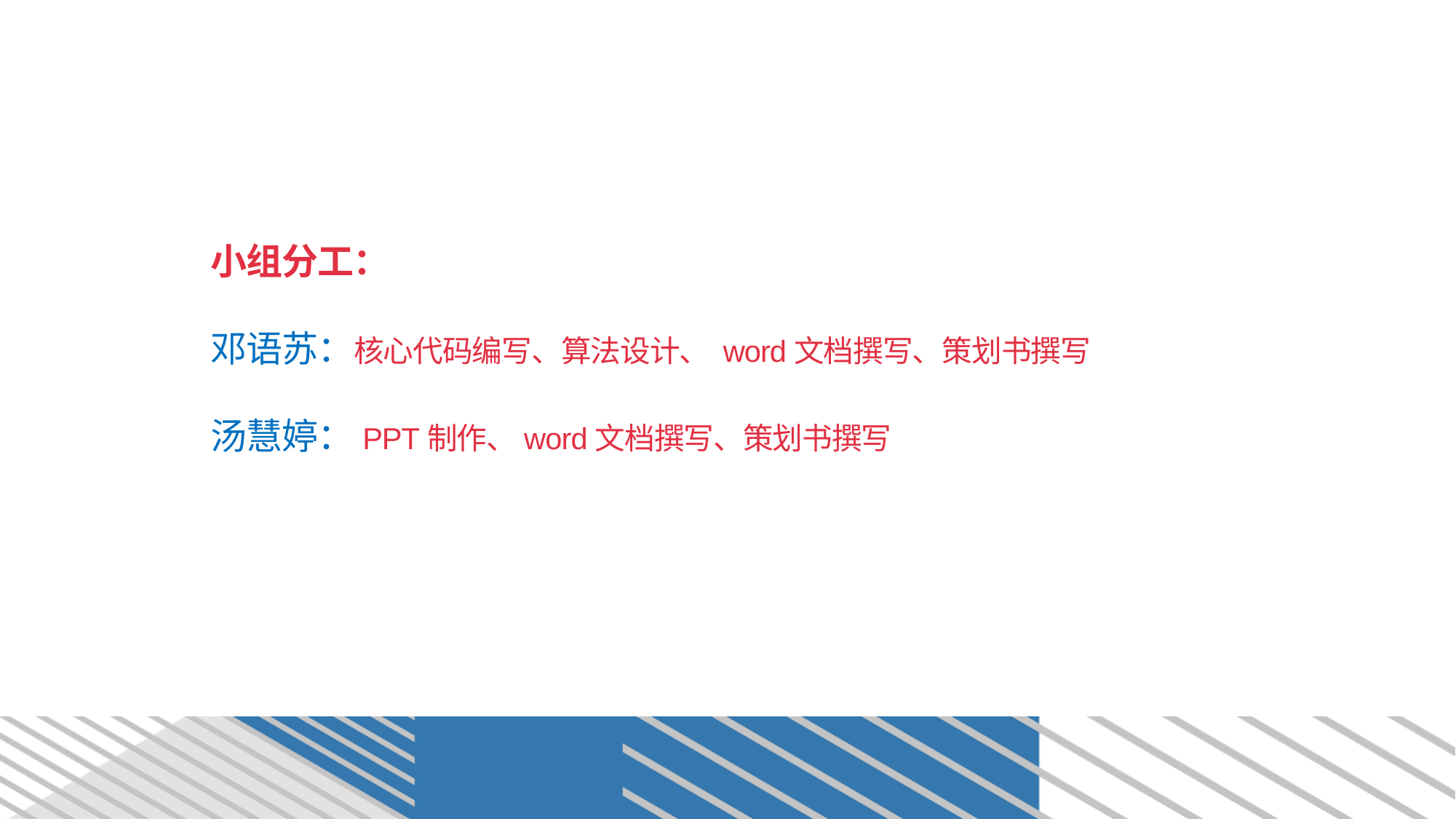

小组分工：

邓语苏：核心代码编写、算法设计、 word文档撰写、策划书撰写

汤慧婷：PPT制作、word文档撰写、策划书撰写